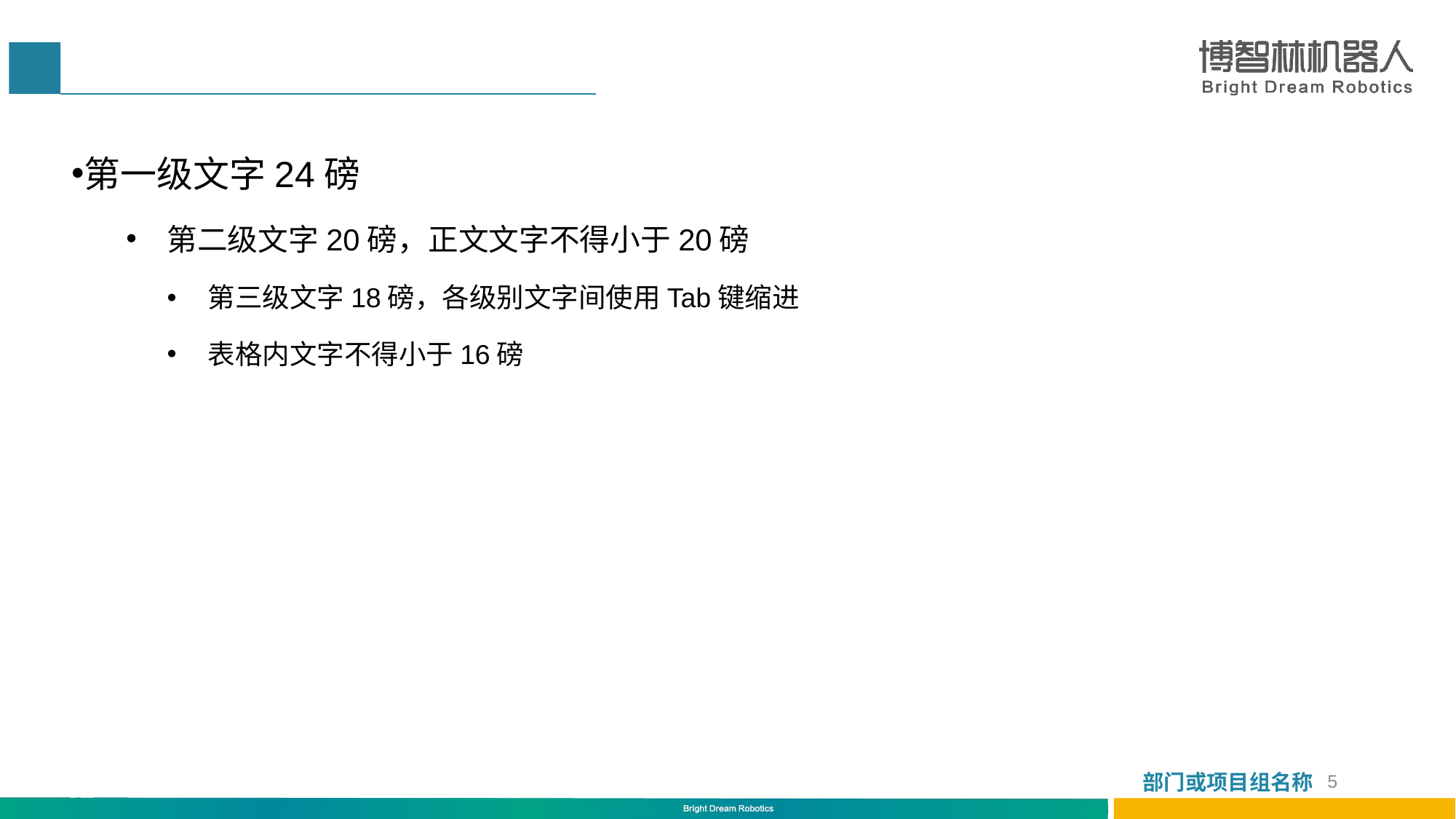

#
第一级文字24磅
第二级文字20磅，正文文字不得小于20磅
第三级文字18磅，各级别文字间使用Tab键缩进
表格内文字不得小于16磅
5